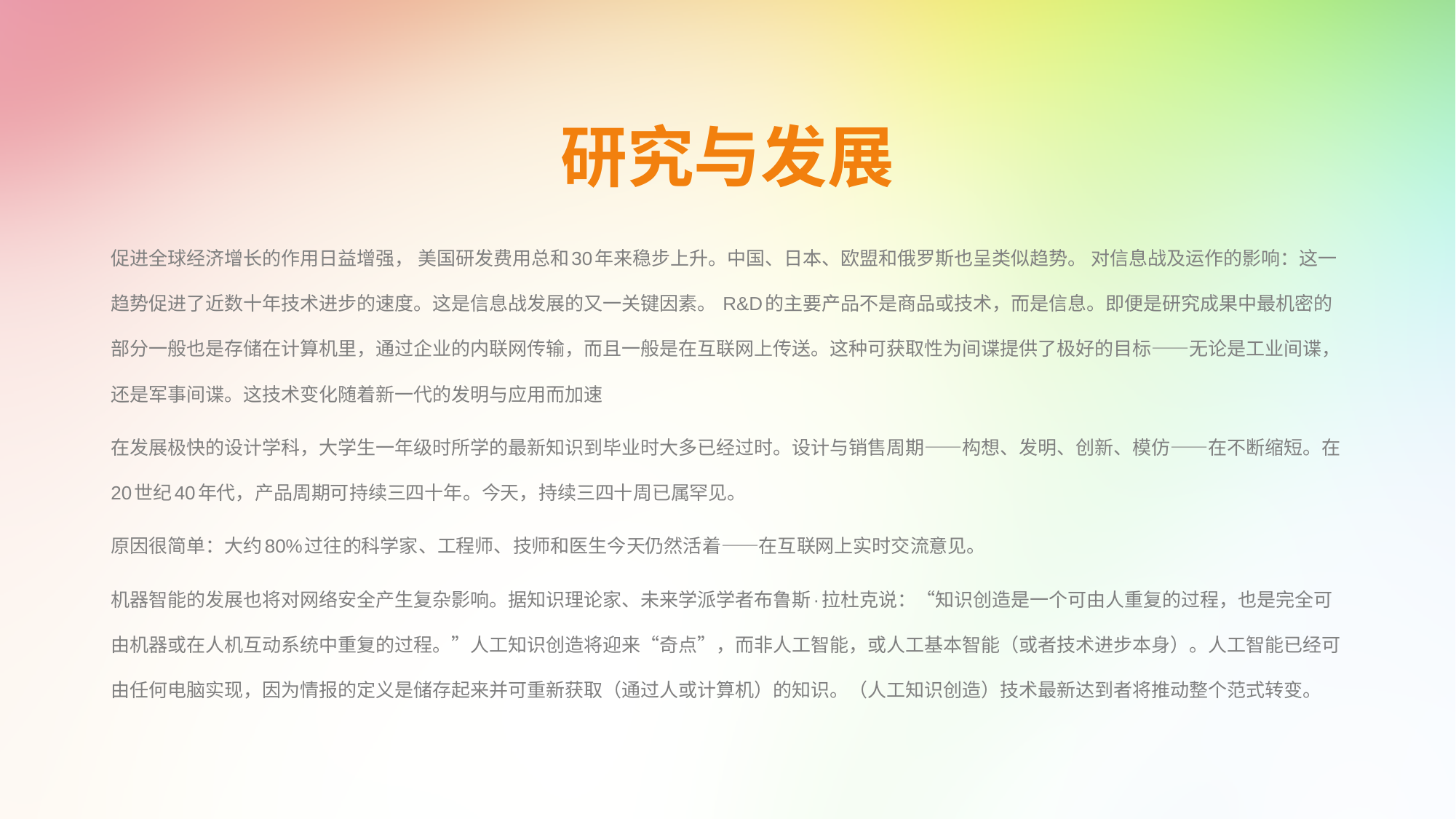

# 研究与发展
促进全球经济增长的作用日益增强， 美国研发费用总和30年来稳步上升。中国、日本、欧盟和俄罗斯也呈类似趋势。 对信息战及运作的影响：这一趋势促进了近数十年技术进步的速度。这是信息战发展的又一关键因素。 R&D的主要产品不是商品或技术，而是信息。即便是研究成果中最机密的部分一般也是存储在计算机里，通过企业的内联网传输，而且一般是在互联网上传送。这种可获取性为间谍提供了极好的目标——无论是工业间谍，还是军事间谍。这技术变化随着新一代的发明与应用而加速
在发展极快的设计学科，大学生一年级时所学的最新知识到毕业时大多已经过时。设计与销售周期——构想、发明、创新、模仿——在不断缩短。在20世纪40年代，产品周期可持续三四十年。今天，持续三四十周已属罕见。
原因很简单：大约80%过往的科学家、工程师、技师和医生今天仍然活着——在互联网上实时交流意见。
机器智能的发展也将对网络安全产生复杂影响。据知识理论家、未来学派学者布鲁斯·拉杜克说：“知识创造是一个可由人重复的过程，也是完全可由机器或在人机互动系统中重复的过程。”人工知识创造将迎来“奇点”，而非人工智能，或人工基本智能（或者技术进步本身）。人工智能已经可由任何电脑实现，因为情报的定义是储存起来并可重新获取（通过人或计算机）的知识。（人工知识创造）技术最新达到者将推动整个范式转变。